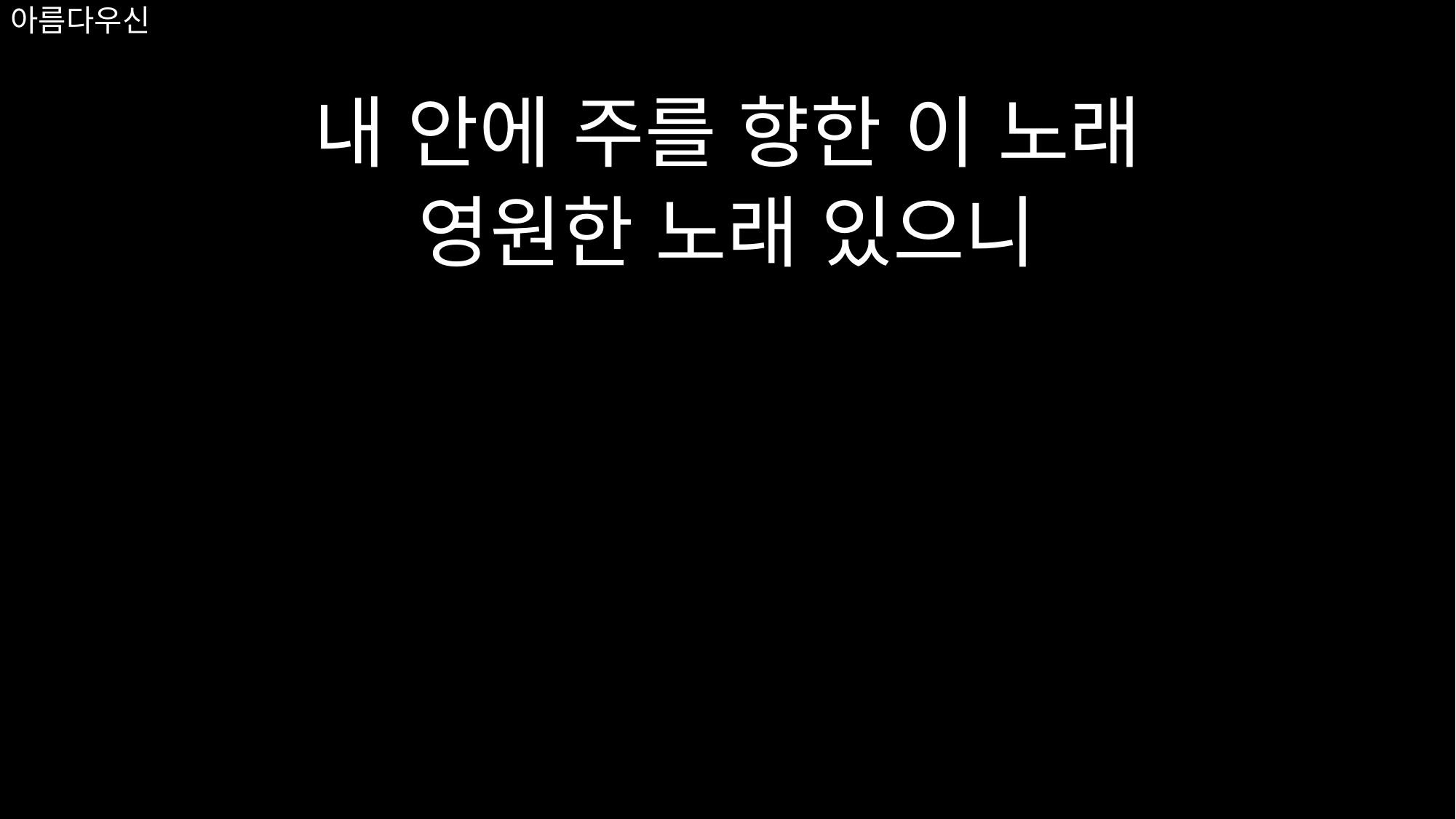

# 아름다우신
내 안에 주를 향한 이 노래
영원한 노래 있으니